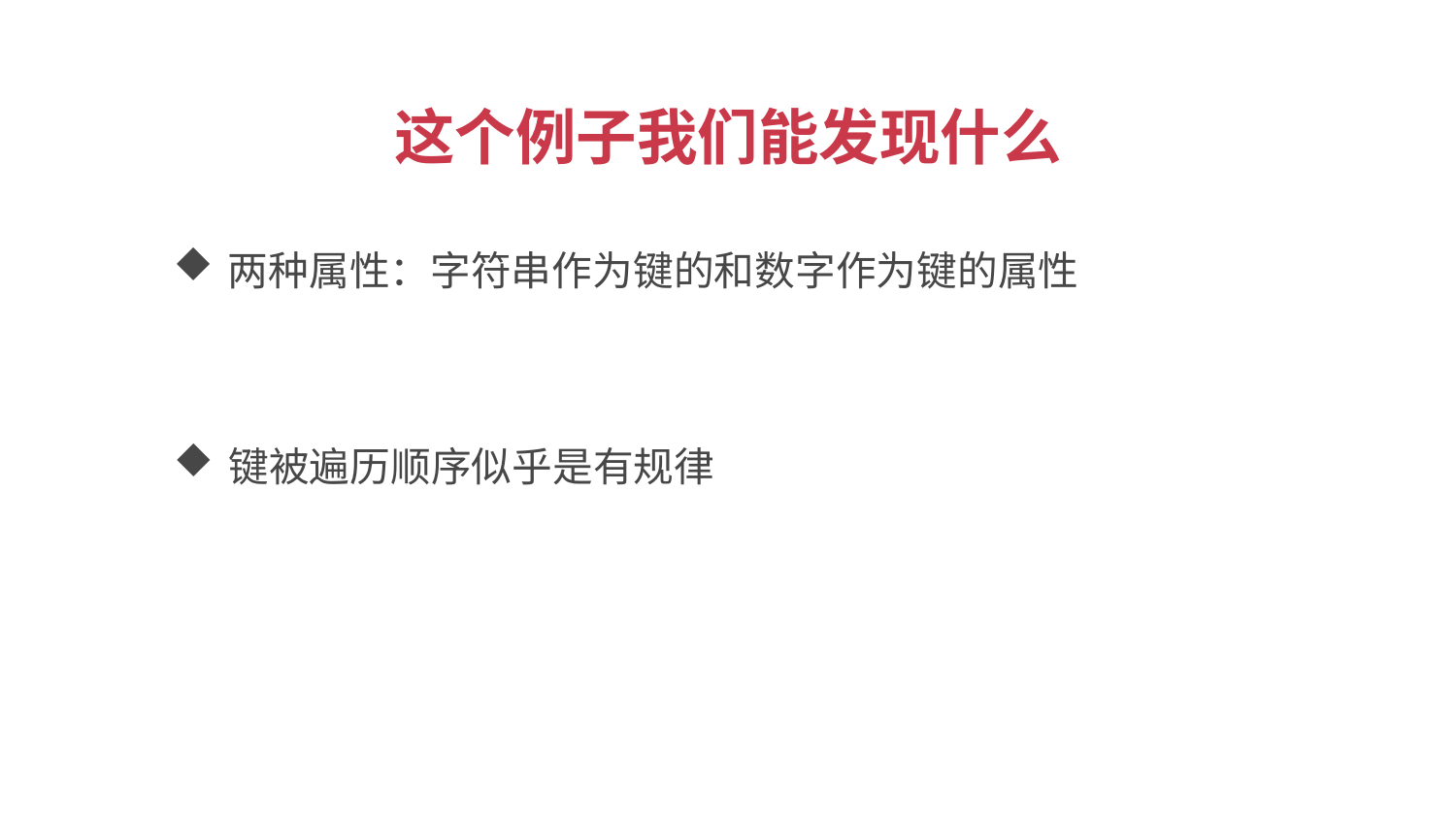

这个例子我们能发现什么
两种属性：字符串作为键的和数字作为键的属性
键被遍历顺序似乎是有规律